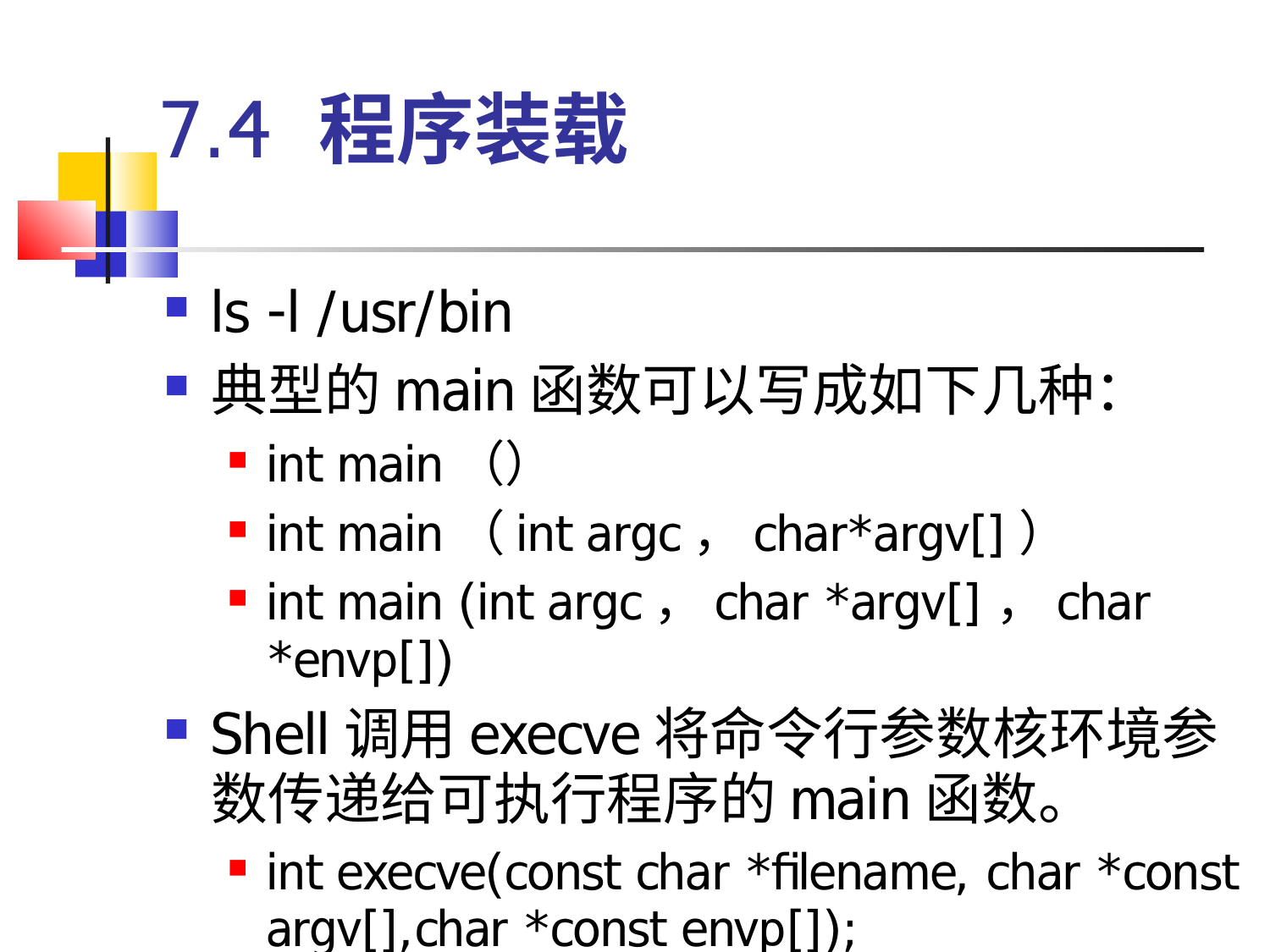

# 7.4 程序装载
ls -l /usr/bin
典型的main函数可以写成如下几种：
int main（）
int main（int argc，char*argv[]）
int main (int argc，char *argv[]，char *envp[])
Shell调用execve将命令行参数核环境参数传递给可执行程序的main函数。
int execve(const char *filename, char *const argv[],char *const envp[]);